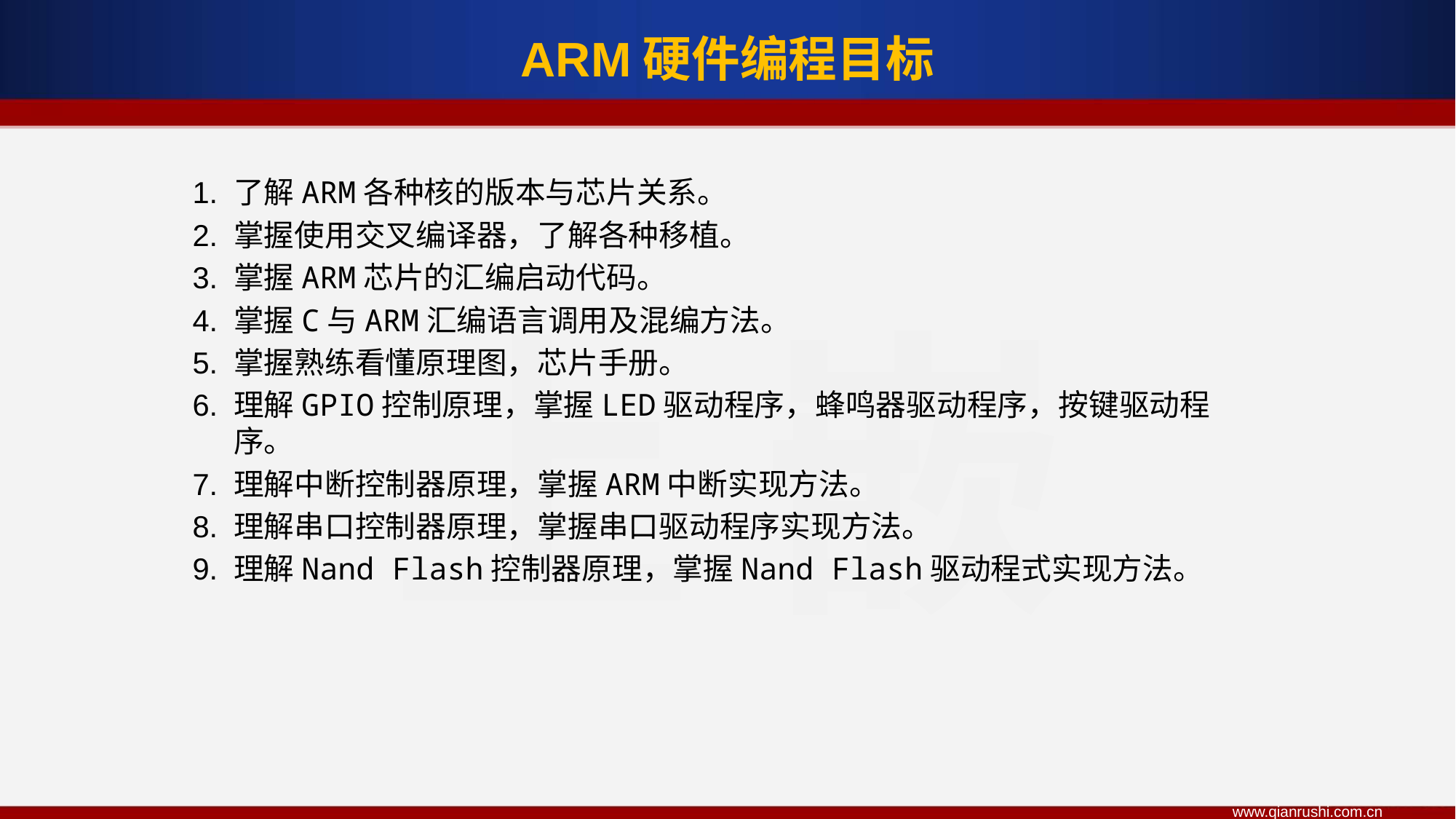

ARM硬件编程目标

了解ARM各种核的版本与芯片关系。
掌握使用交叉编译器，了解各种移植。
掌握ARM芯片的汇编启动代码。
掌握C与ARM汇编语言调用及混编方法。
掌握熟练看懂原理图，芯片手册。
理解GPIO控制原理，掌握LED驱动程序，蜂鸣器驱动程序，按键驱动程序。
理解中断控制器原理，掌握ARM中断实现方法。
理解串口控制器原理，掌握串口驱动程序实现方法。
理解Nand Flash控制器原理，掌握Nand Flash驱动程式实现方法。